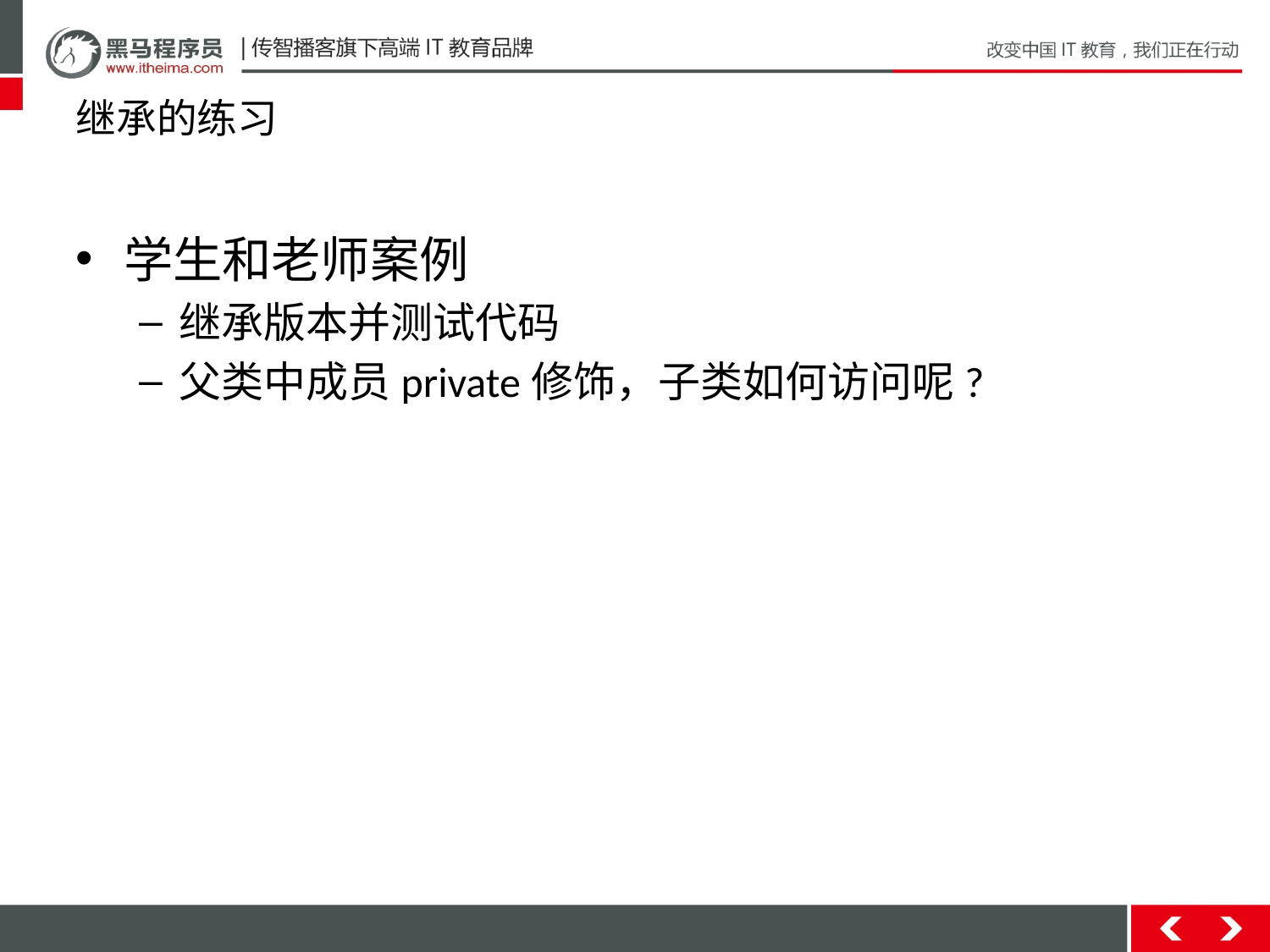

# 继承的练习
学生和老师案例
继承版本并测试代码
父类中成员private修饰，子类如何访问呢?